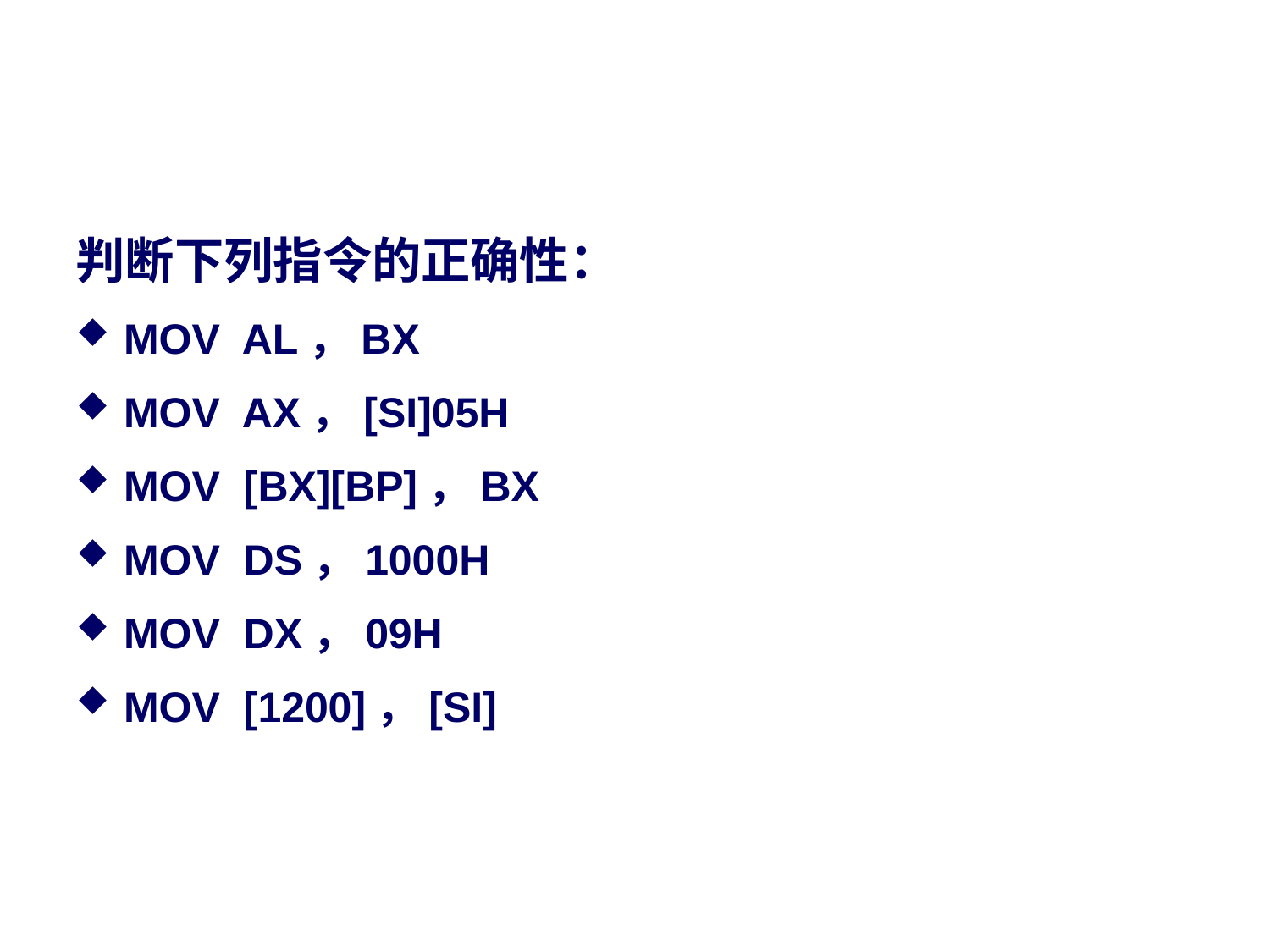

#
判断下列指令的正确性：
MOV  AL，BX
MOV  AX，[SI]05H
MOV  [BX][BP]，BX
MOV  DS，1000H
MOV  DX，09H
MOV  [1200]，[SI]